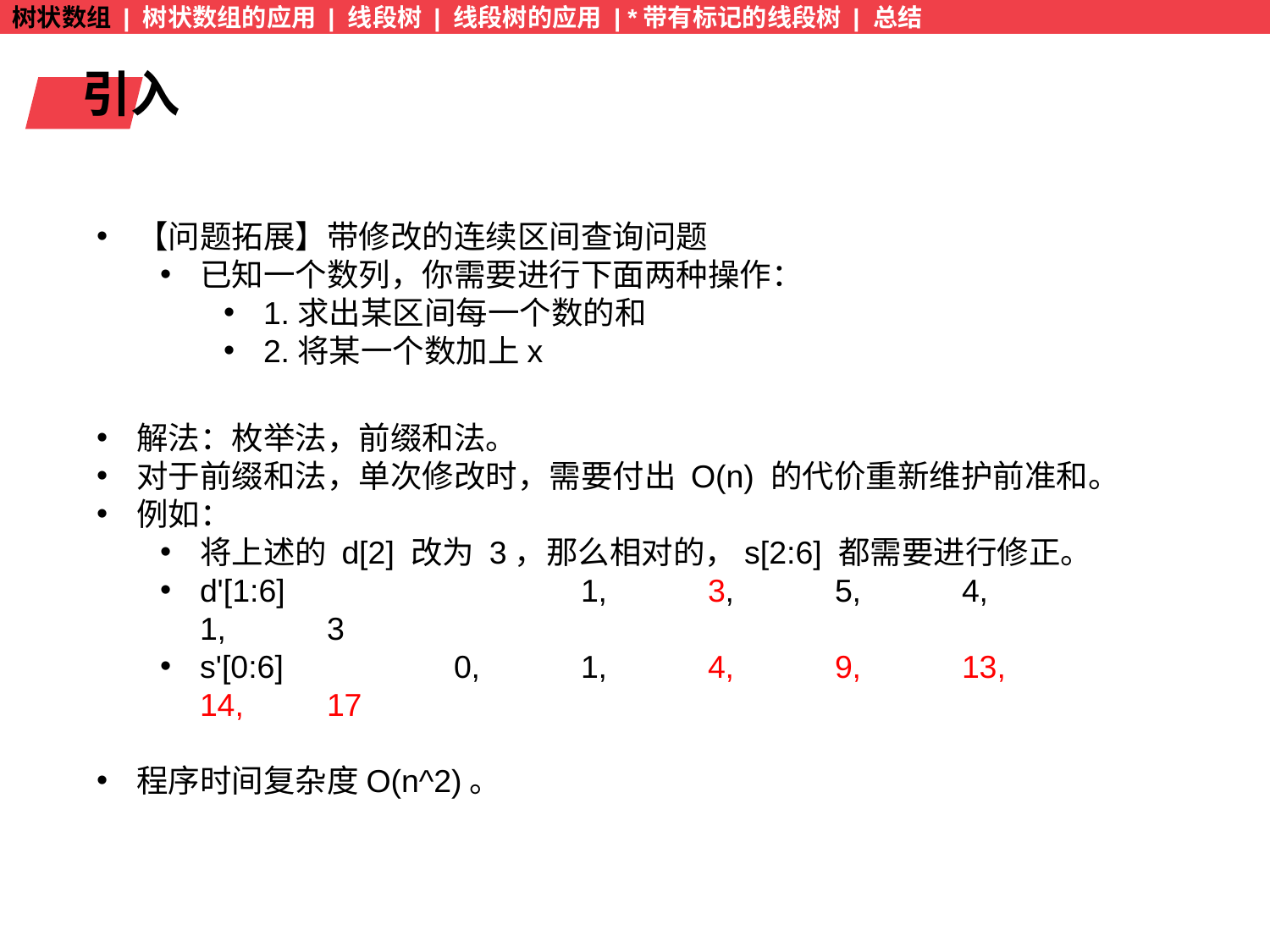

树状数组 | 树状数组的应用 | 线段树 | 线段树的应用 | *带有标记的线段树 | 总结
引入

【问题拓展】带修改的连续区间查询问题
已知一个数列，你需要进行下面两种操作：
1.求出某区间每一个数的和
2.将某一个数加上x

解法：枚举法，前缀和法。
对于前缀和法，单次修改时，需要付出 O(n) 的代价重新维护前准和。
例如：
将上述的 d[2] 改为 3，那么相对的，s[2:6] 都需要进行修正。
d'[1:6] 			1,   	3,   	5,   	4,   	1,   	3
s'[0:6]		0,  	1,   	4,   	9, 	13, 	14, 	17

程序时间复杂度O(n^2)。

5